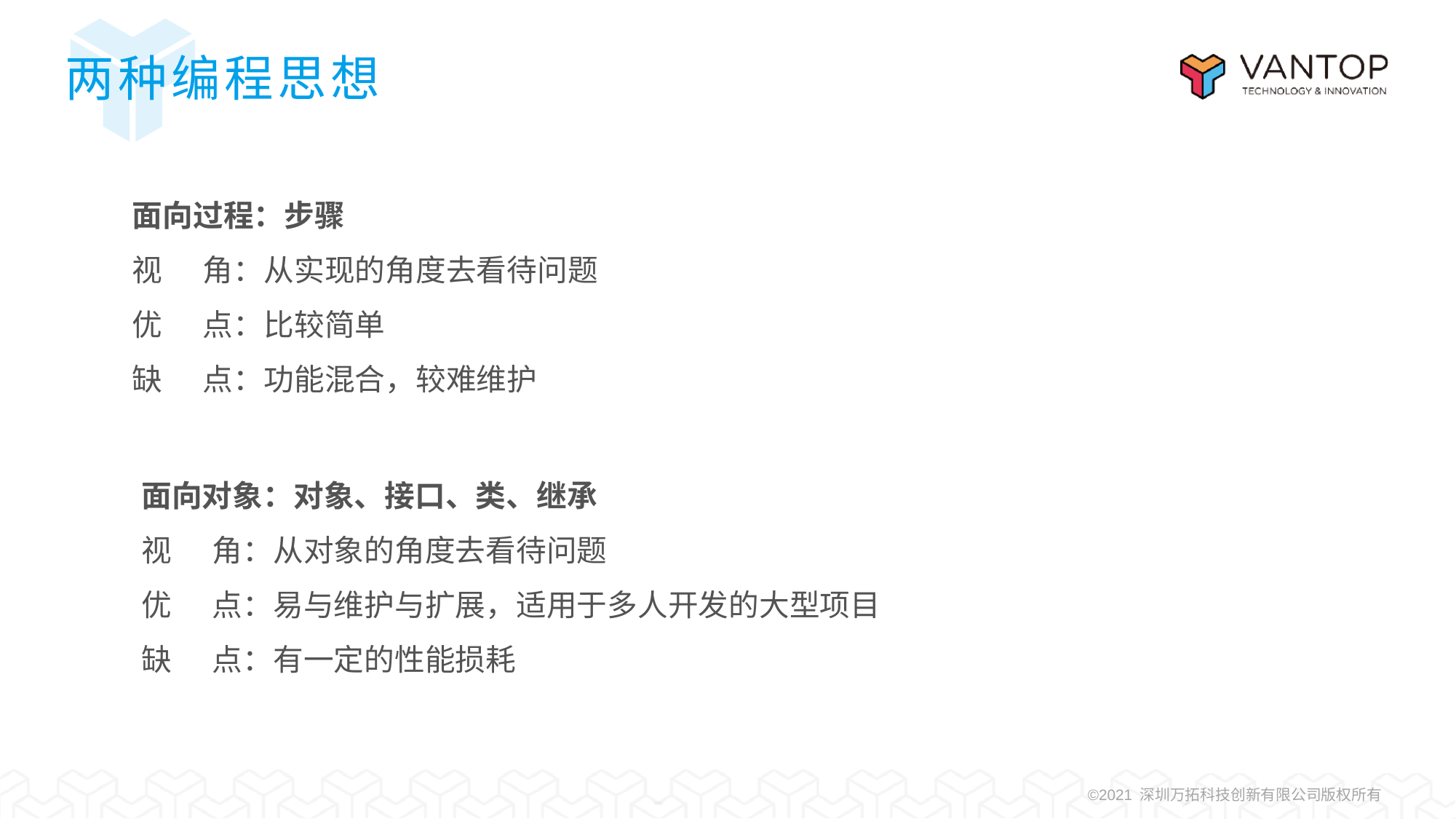

# 两种编程思想
面向过程：步骤
视      角：从实现的角度去看待问题
优      点：比较简单
缺      点：功能混合，较难维护
面向对象：对象、接口、类、继承
视      角：从对象的角度去看待问题
优      点：易与维护与扩展，适用于多人开发的大型项目
缺      点：有一定的性能损耗